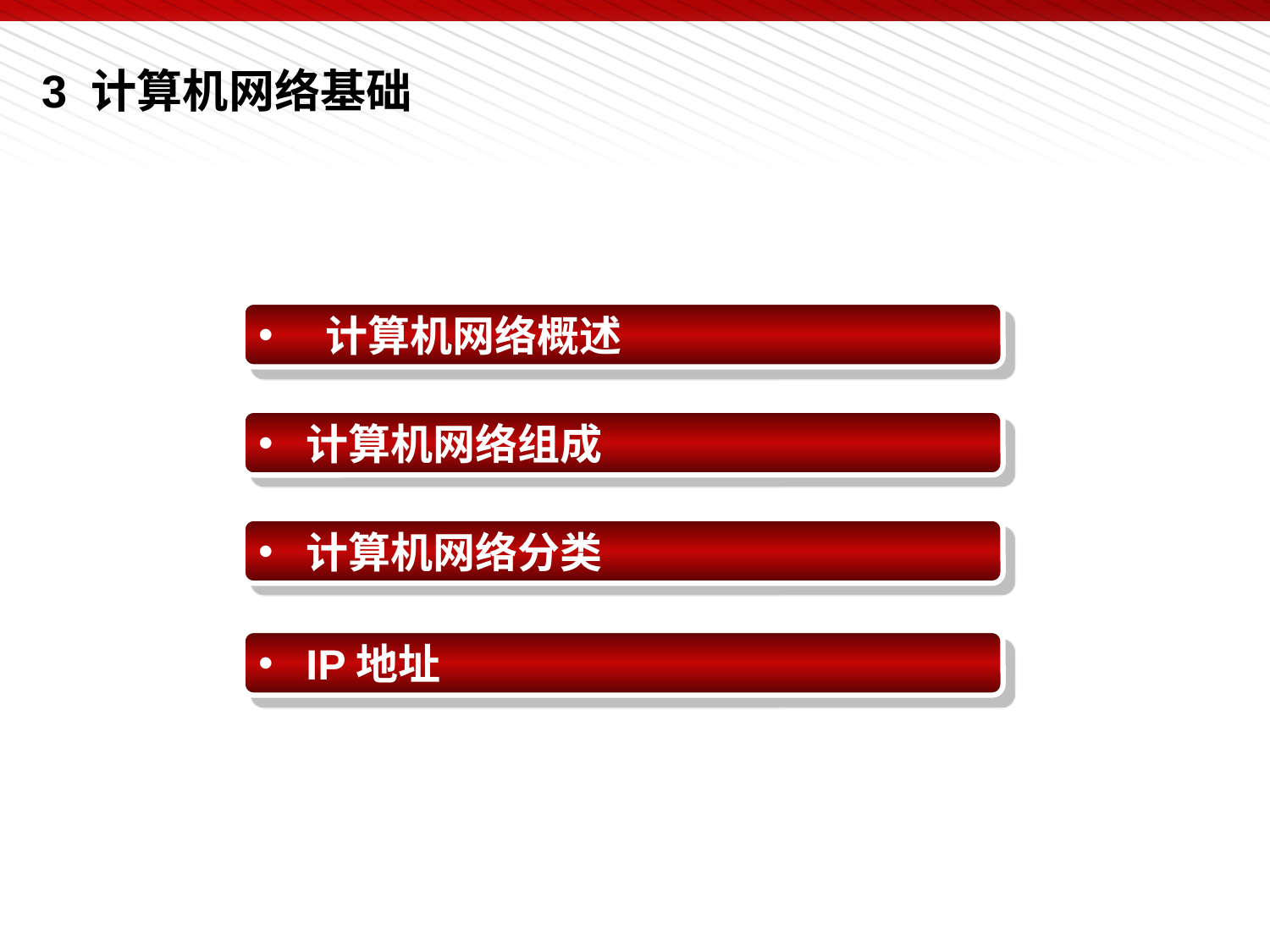

# 3 计算机网络基础
 计算机网络概述
计算机网络组成
计算机网络分类
IP地址